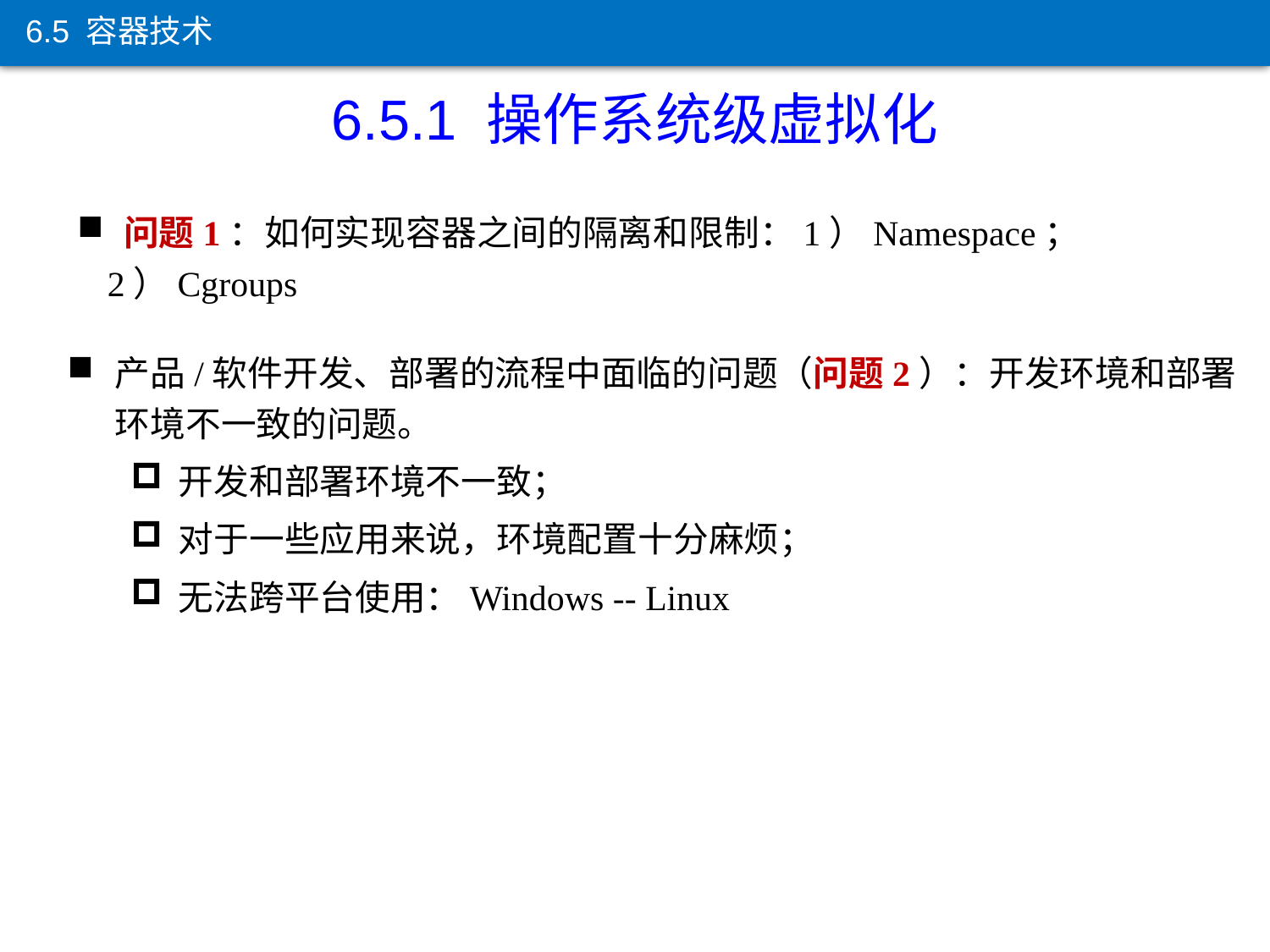

6.5 容器技术
6.5.1 操作系统级虚拟化
 问题1：如何实现容器之间的隔离和限制：1）Namespace；2）Cgroups
产品/软件开发、部署的流程中面临的问题（问题2）：开发环境和部署环境不一致的问题。
开发和部署环境不一致；
对于一些应用来说，环境配置十分麻烦；
无法跨平台使用：Windows -- Linux

26